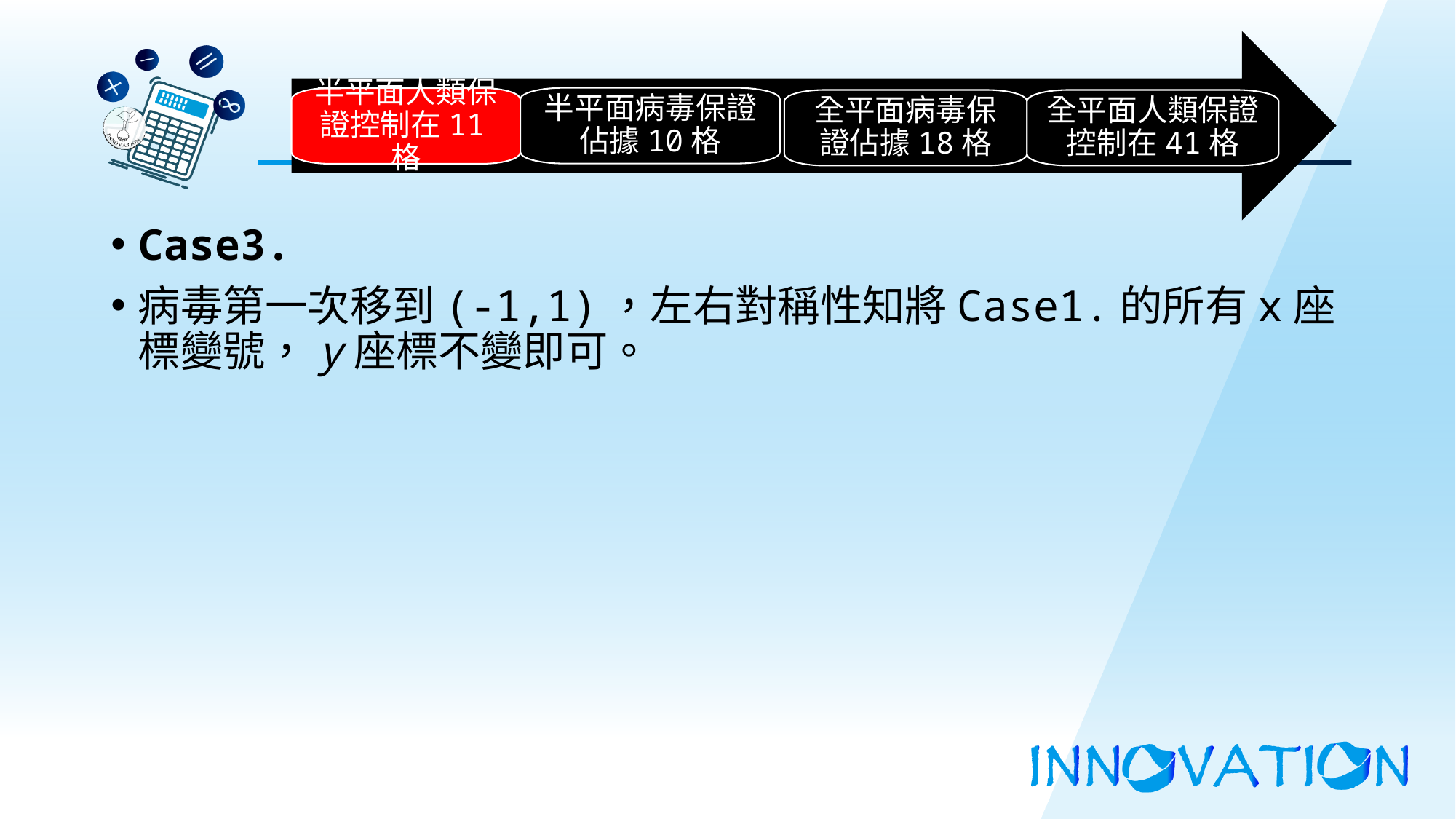

半平面病毒保證佔據10格
半平面人類保證控制在11格
全平面病毒保證佔據18格
全平面人類保證控制在41格
Case3.
病毒第一次移到(-1,1)，左右對稱性知將Case1.的所有x座標變號，y座標不變即可。